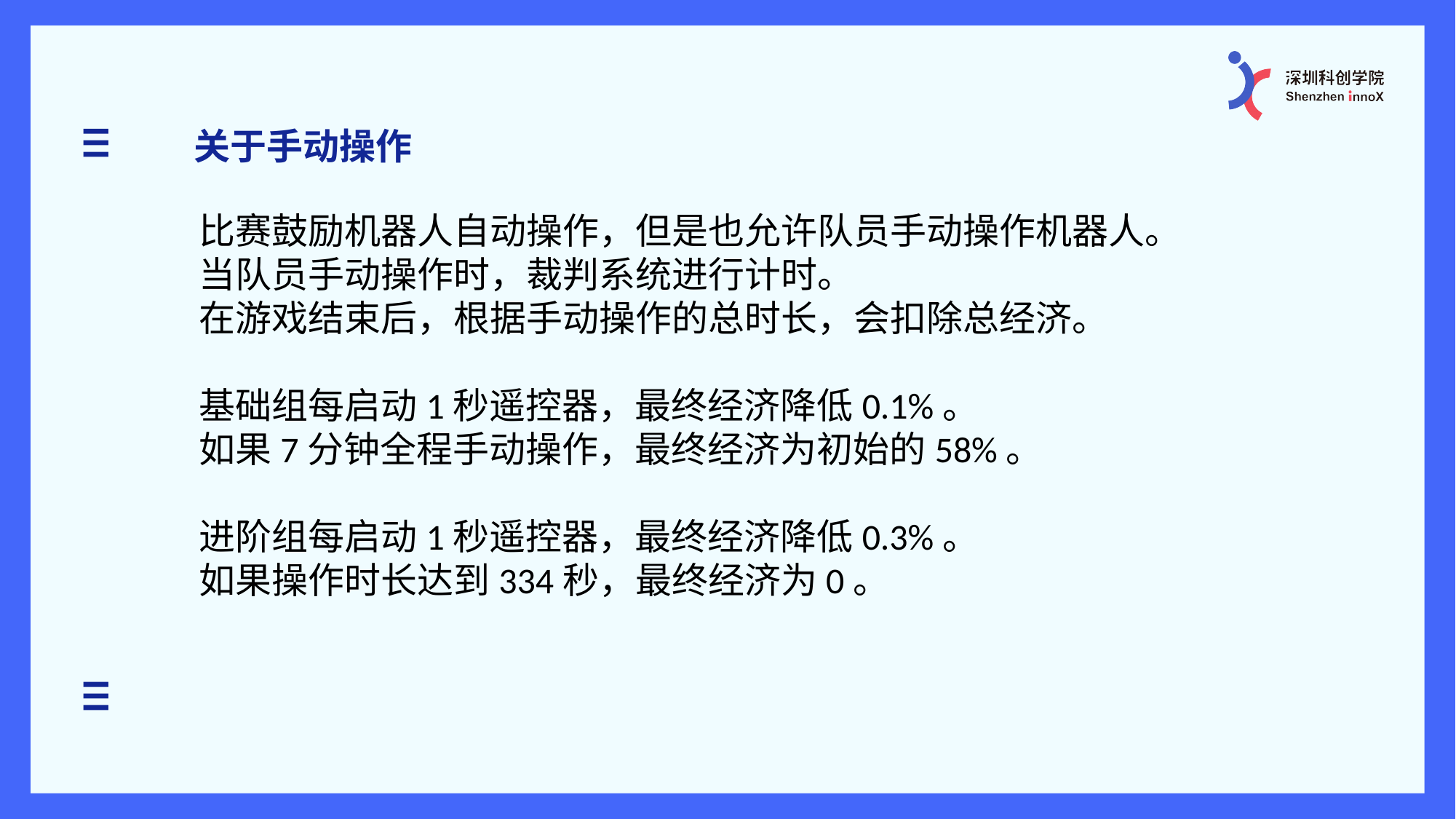

关于手动操作
比赛鼓励机器人自动操作，但是也允许队员手动操作机器人。
当队员手动操作时，裁判系统进行计时。
在游戏结束后，根据手动操作的总时长，会扣除总经济。

基础组每启动1秒遥控器，最终经济降低0.1%。
如果7分钟全程手动操作，最终经济为初始的58%。

进阶组每启动1秒遥控器，最终经济降低0.3%。
如果操作时长达到334秒，最终经济为0。